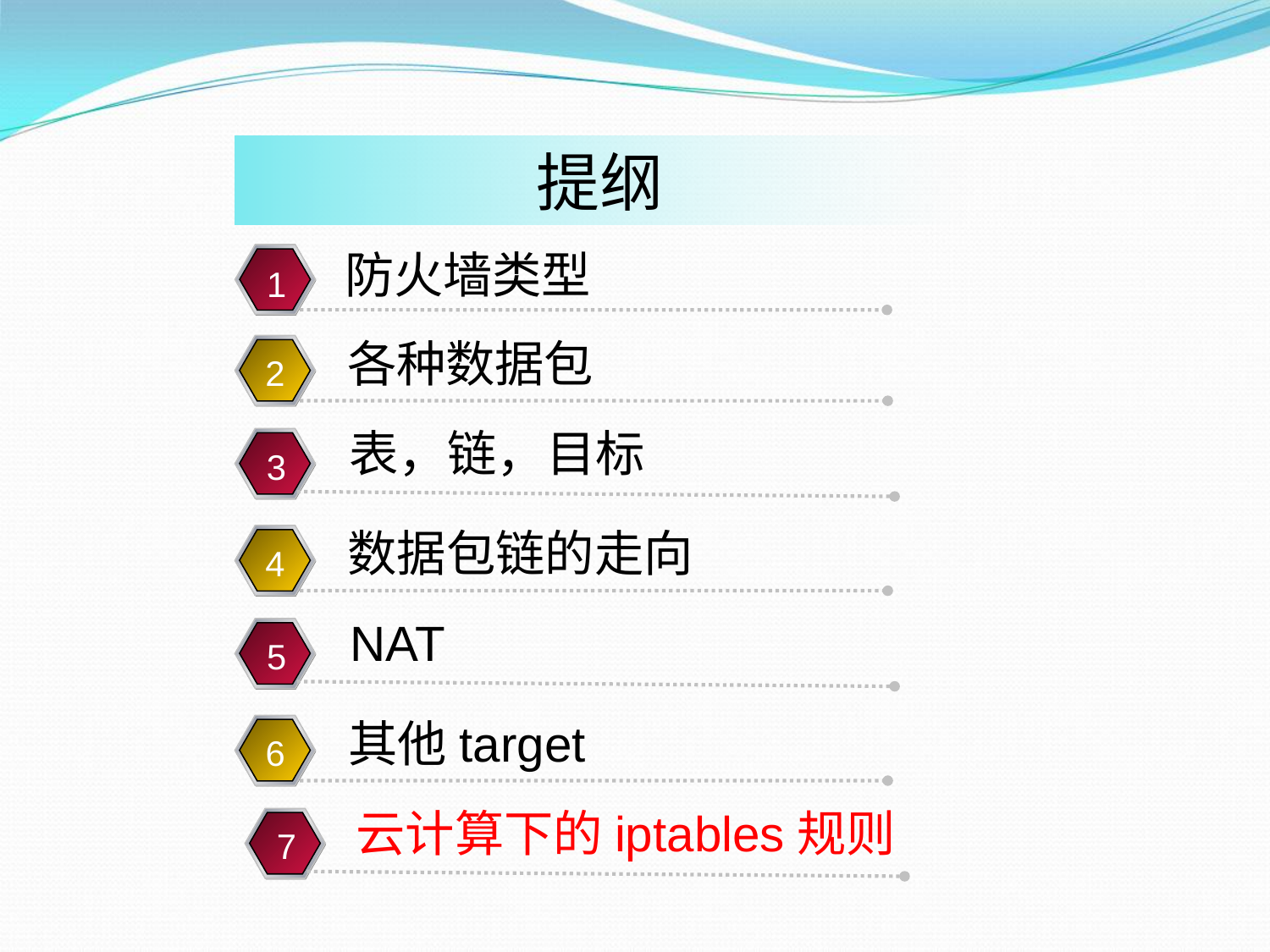

提纲
防火墙类型

1

各种数据包

2

表，链，目标

3

数据包链的走向

4

NAT

5

其他target

6

云计算下的iptables规则

7